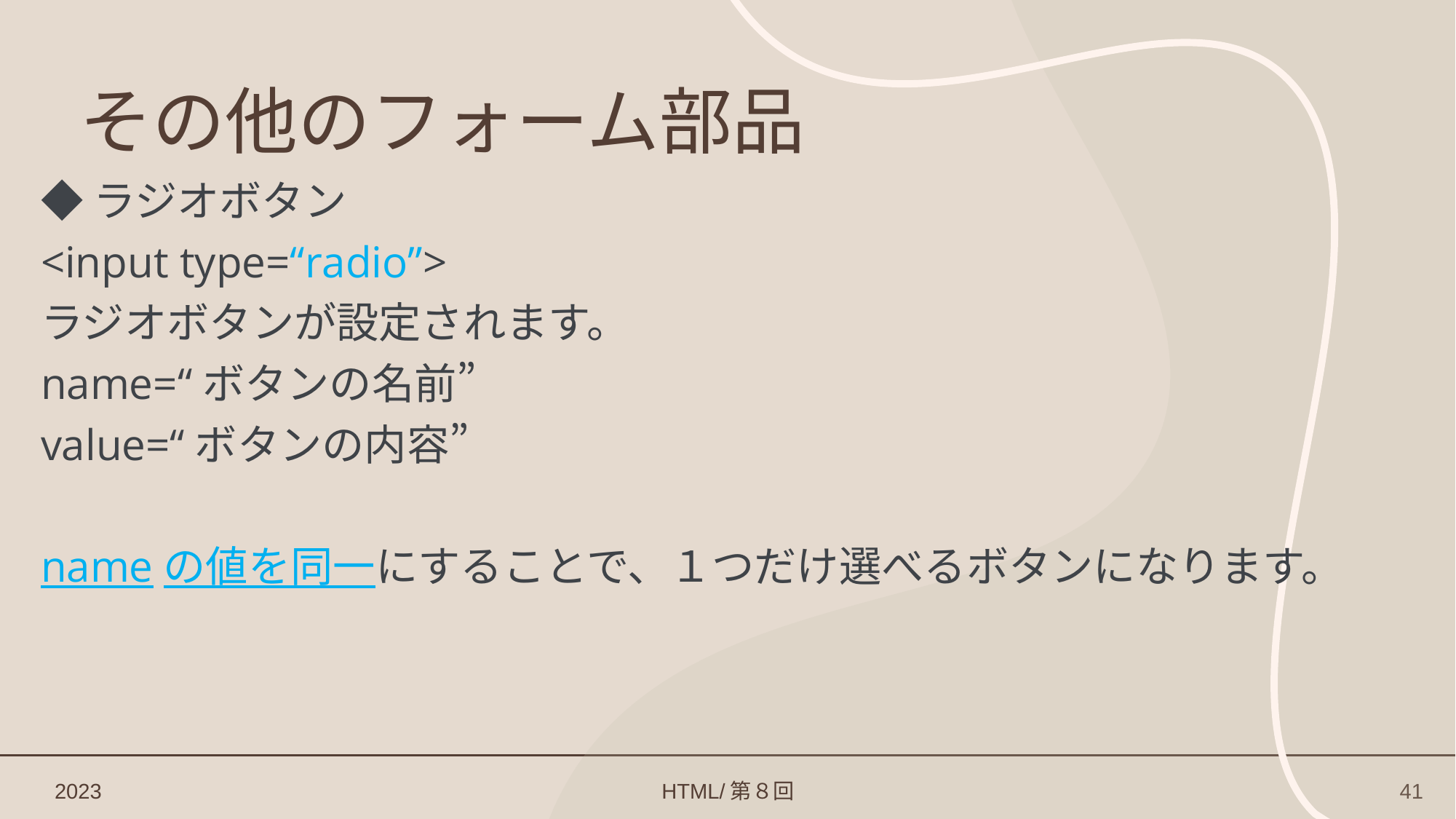

# その他のフォーム部品
◆ラジオボタン
<input type=“radio”>
ラジオボタンが設定されます。
name=“ボタンの名前”
value=“ボタンの内容”

nameの値を同一にすることで、１つだけ選べるボタンになります。

2023
HTML/第８回
41